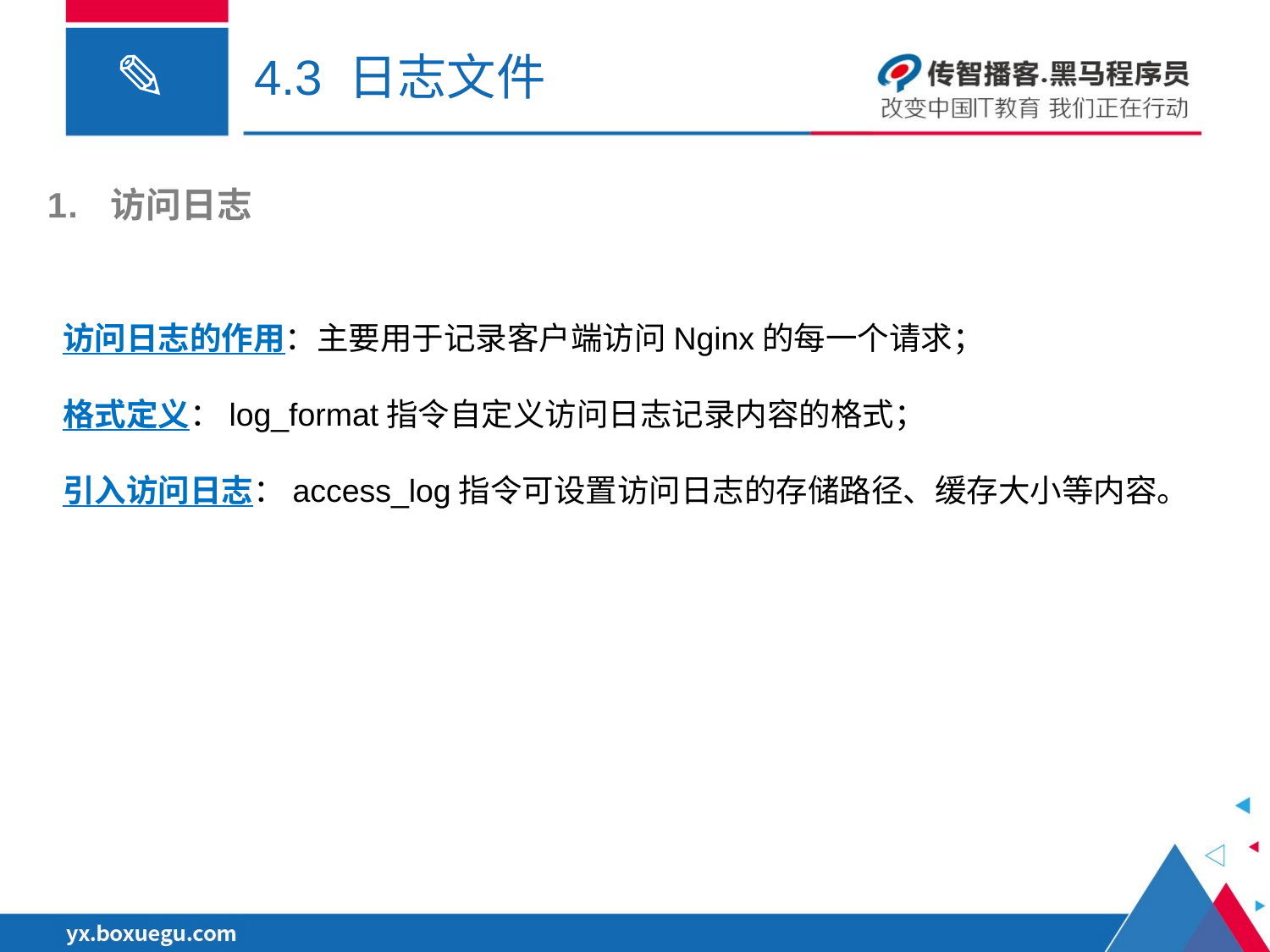

# 4.3 日志文件
访问日志
访问日志的作用：主要用于记录客户端访问Nginx的每一个请求；
格式定义：log_format指令自定义访问日志记录内容的格式；
引入访问日志：access_log指令可设置访问日志的存储路径、缓存大小等内容。